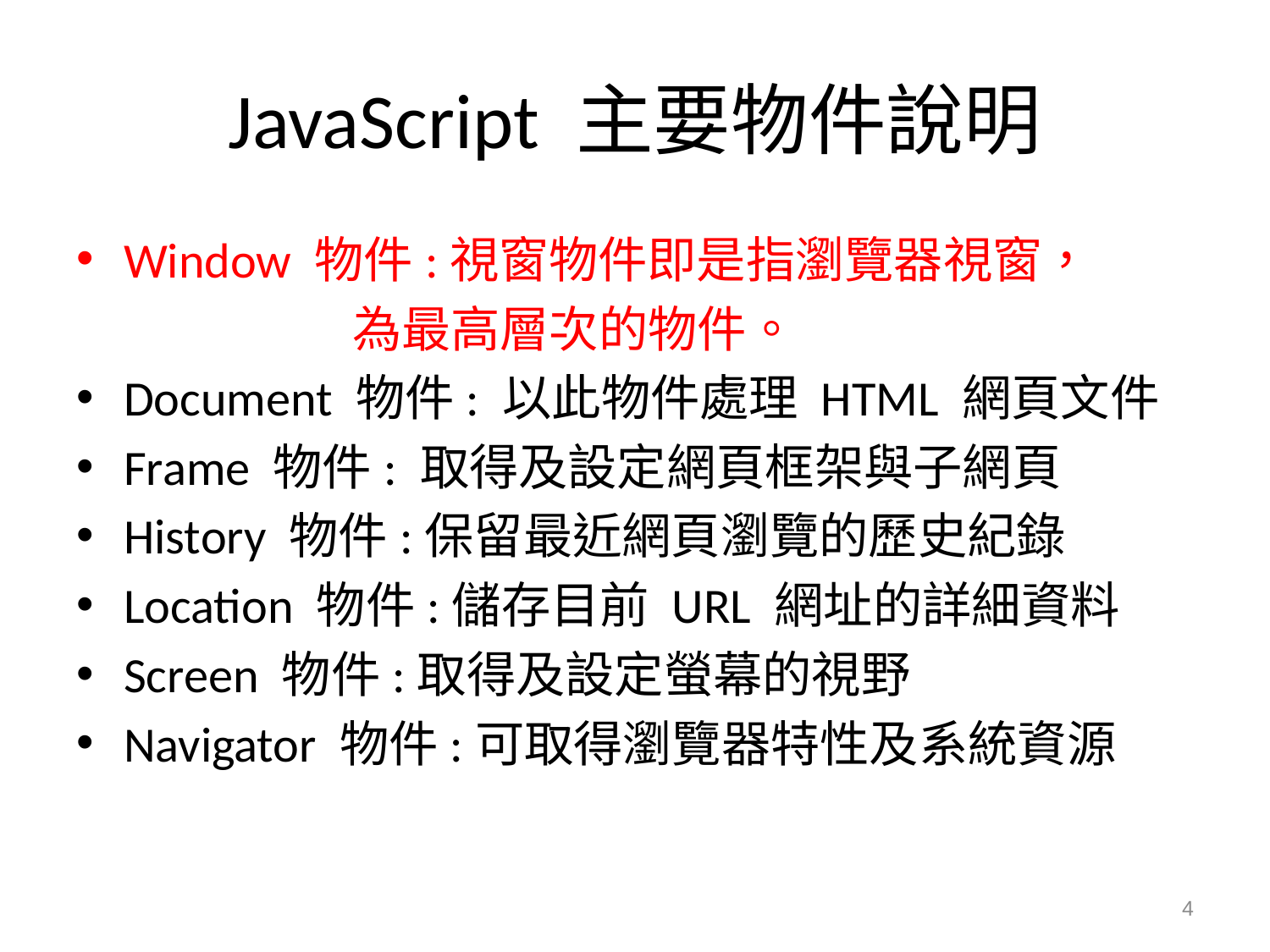

# JavaScript 主要物件說明
Window 物件:視窗物件即是指瀏覽器視窗，
                        為最高層次的物件。
Document 物件: 以此物件處理 HTML 網頁文件
Frame 物件: 取得及設定網頁框架與子網頁
History 物件:保留最近網頁瀏覽的歷史紀錄
Location 物件:儲存目前 URL 網址的詳細資料
Screen 物件:取得及設定螢幕的視野
Navigator 物件:可取得瀏覽器特性及系統資源
4